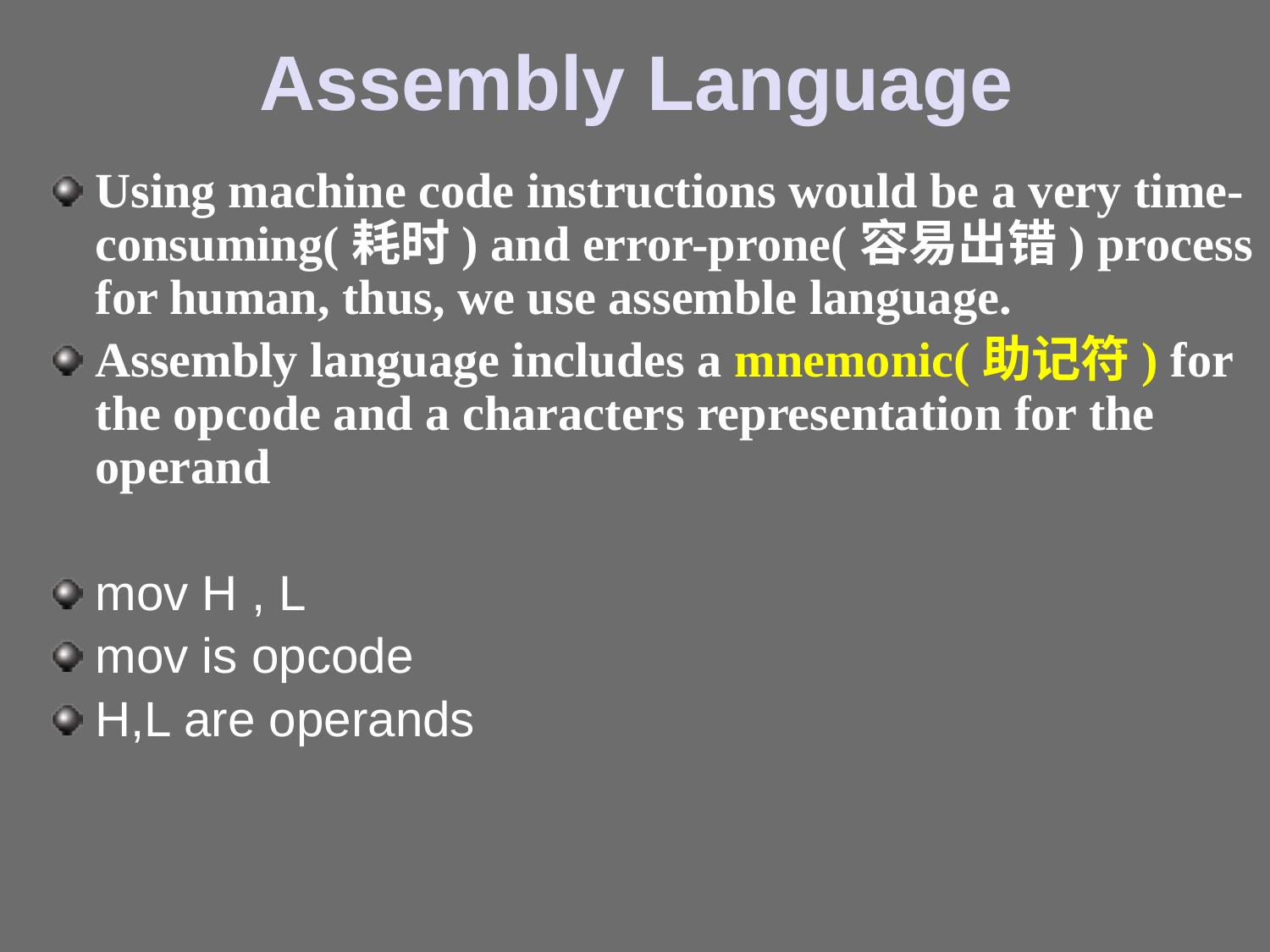

# Assembly Language
Using machine code instructions would be a very time-consuming(耗时) and error-prone(容易出错) process for human, thus, we use assemble language.
Assembly language includes a mnemonic(助记符) for the opcode and a characters representation for the operand

mov H , L
mov is opcode
H,L are operands